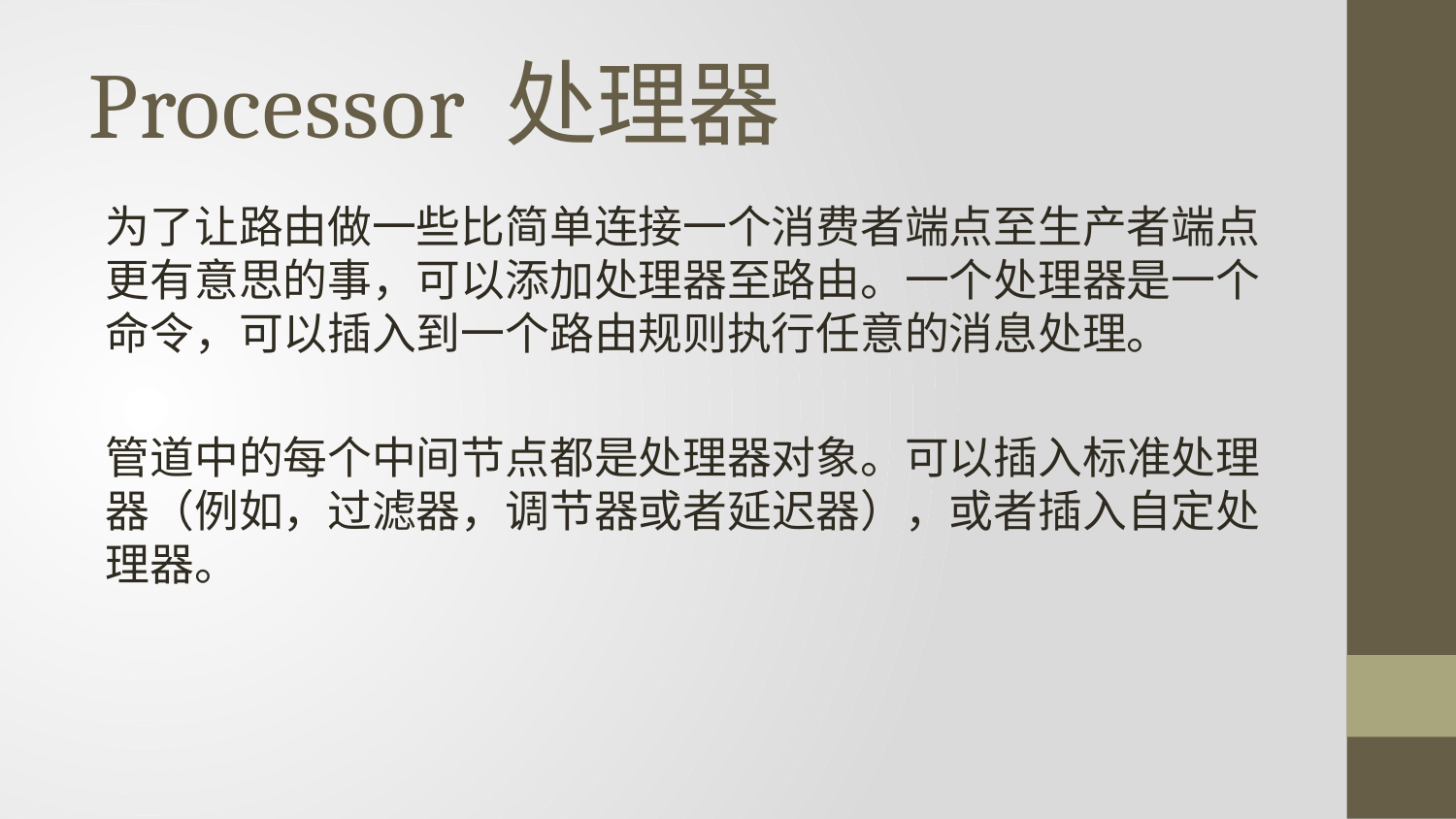

# Processor 处理器
为了让路由做一些比简单连接一个消费者端点至生产者端点更有意思的事，可以添加处理器至路由。一个处理器是一个命令，可以插入到一个路由规则执行任意的消息处理。

管道中的每个中间节点都是处理器对象。可以插入标准处理器（例如，过滤器，调节器或者延迟器），或者插入自定处理器。